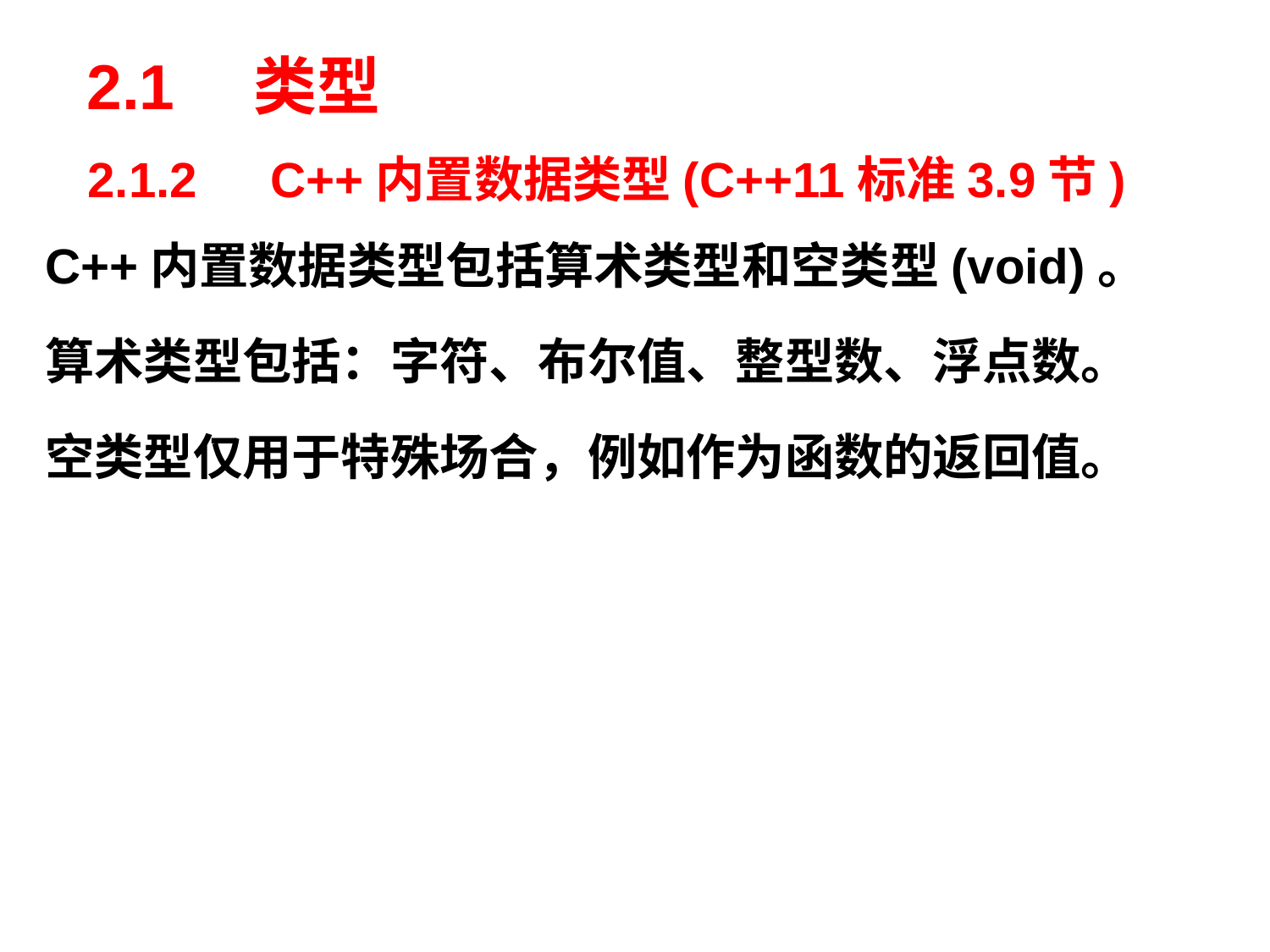

# 2.1　类型
2.1.2　C++内置数据类型(C++11标准3.9节)
C++内置数据类型包括算术类型和空类型(void)。
算术类型包括：字符、布尔值、整型数、浮点数。
空类型仅用于特殊场合，例如作为函数的返回值。